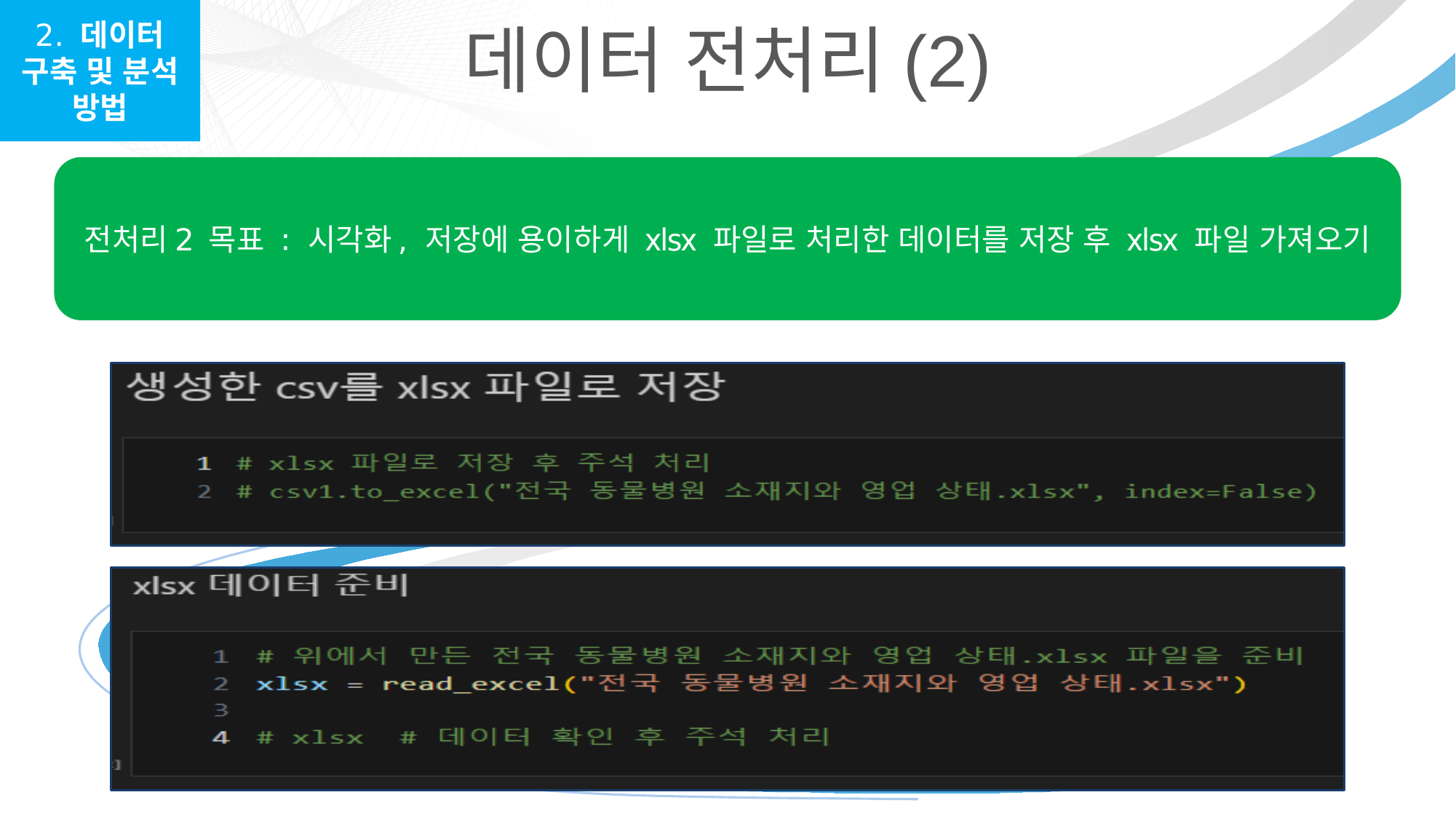

2. 데이터 구축 및 분석 방법
데이터 전처리(2)
전처리2 목표 : 시각화, 저장에 용이하게 xlsx 파일로 처리한 데이터를 저장 후 xlsx 파일 가져오기